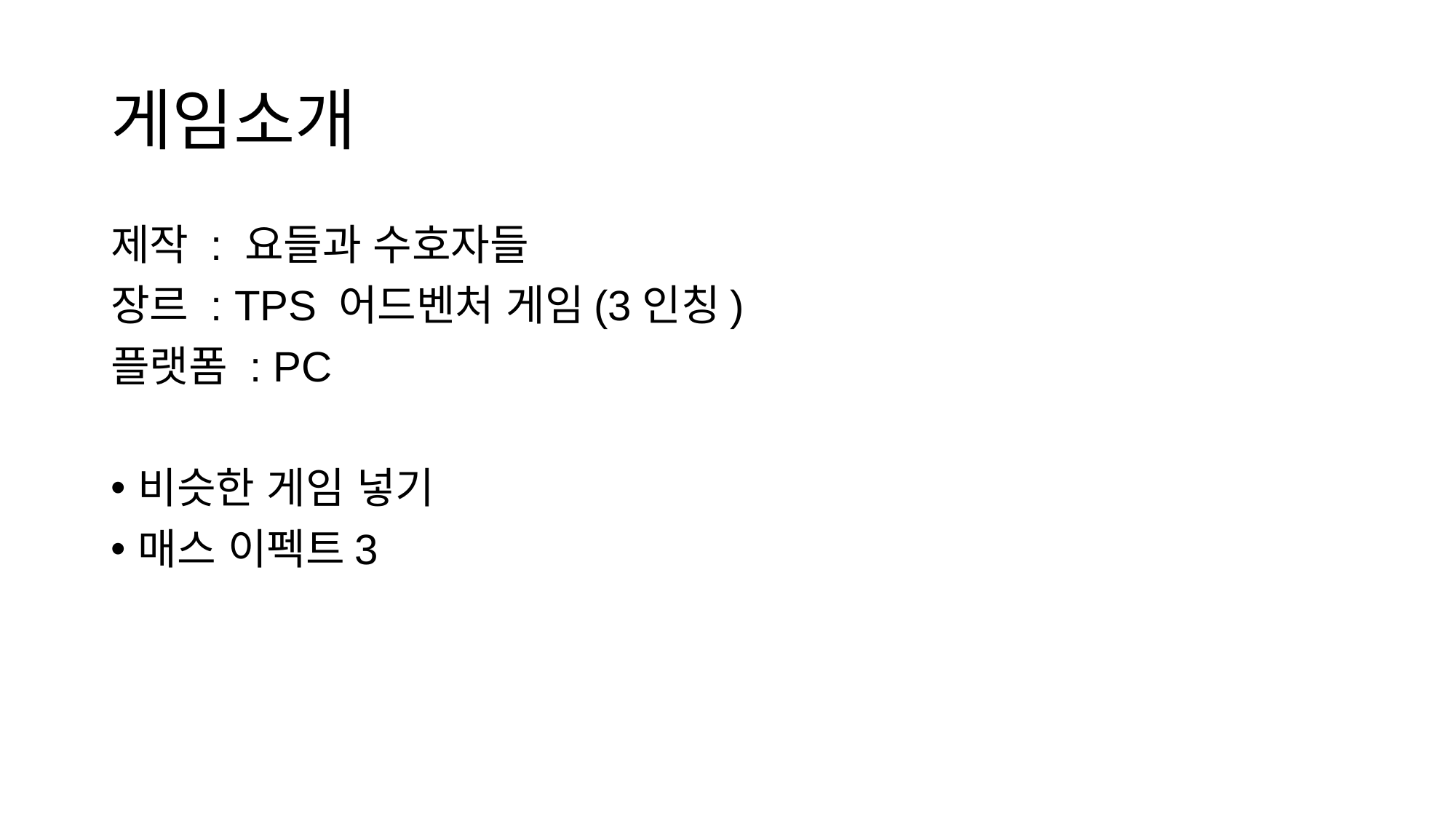

# 게임소개
제작 : 요들과 수호자들
장르 : TPS 어드벤처 게임(3인칭)
플랫폼 : PC

비슷한 게임 넣기
매스 이펙트3